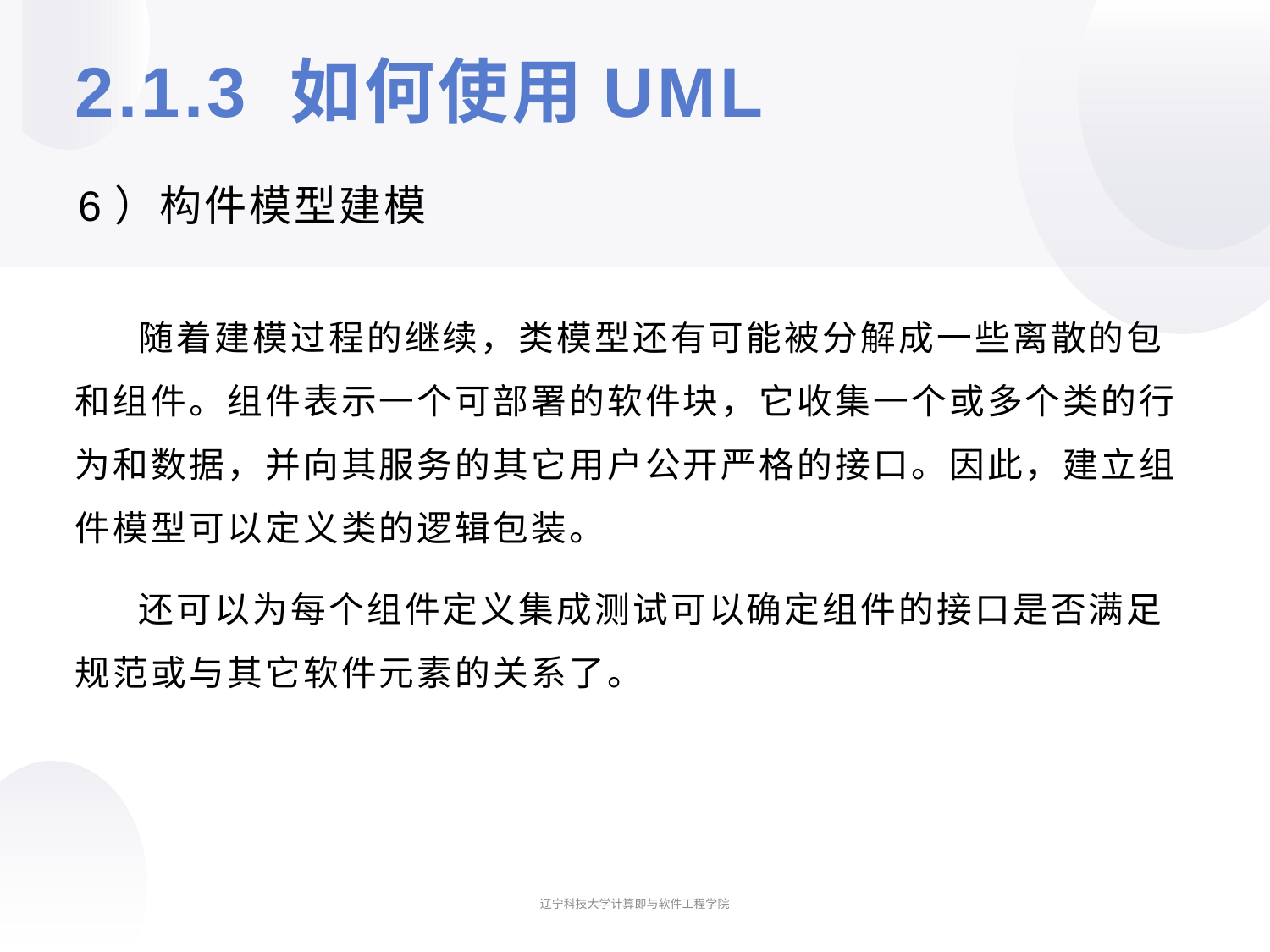

# 2.1.3 如何使用UML
6）构件模型建模

随着建模过程的继续，类模型还有可能被分解成一些离散的包和组件。组件表示一个可部署的软件块，它收集一个或多个类的行为和数据，并向其服务的其它用户公开严格的接口。因此，建立组件模型可以定义类的逻辑包装。
还可以为每个组件定义集成测试可以确定组件的接口是否满足规范或与其它软件元素的关系了。

辽宁科技大学计算即与软件工程学院
26